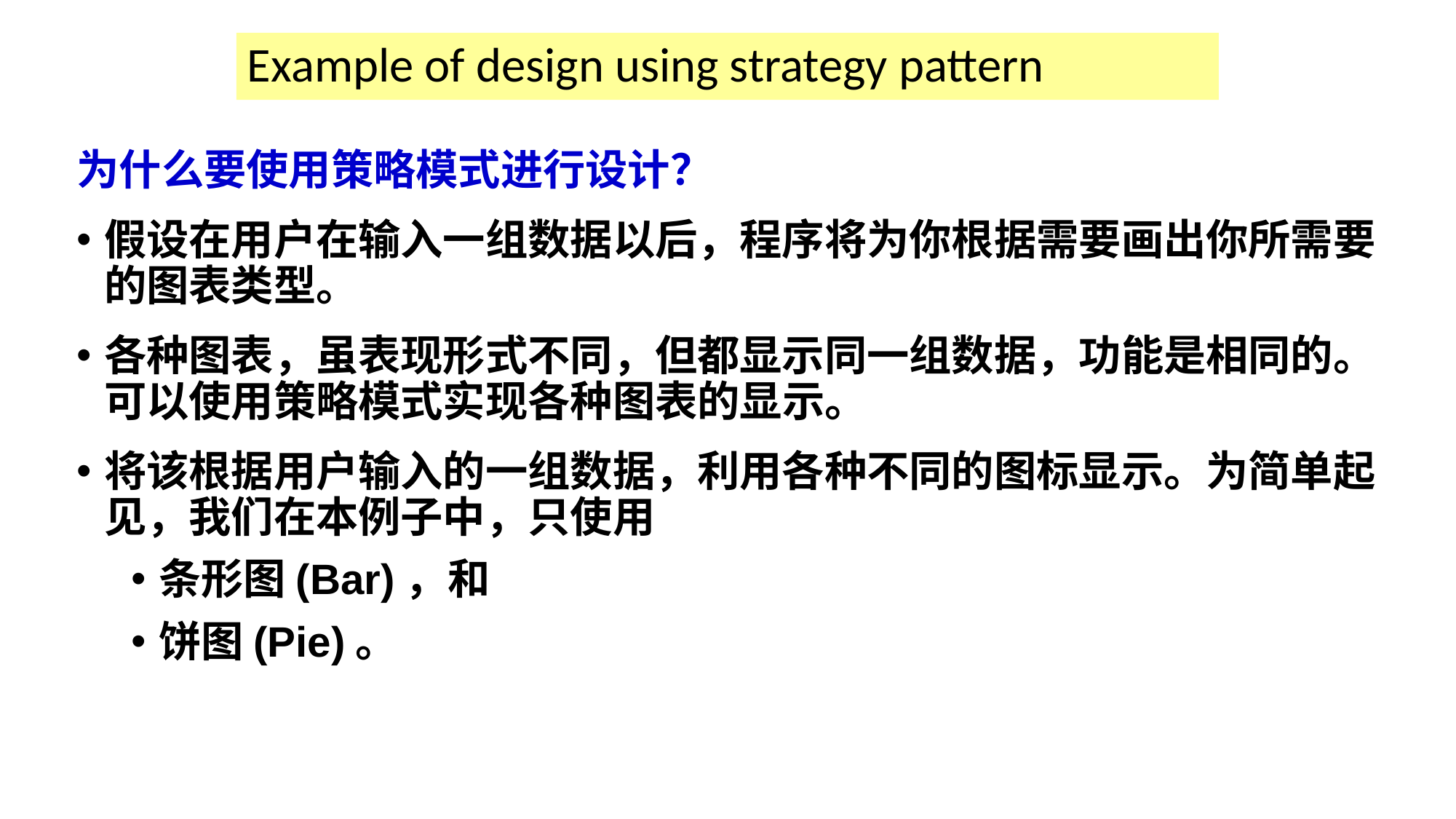

# Example of design using strategy pattern
为什么要使用策略模式进行设计？
假设在用户在输入一组数据以后，程序将为你根据需要画出你所需要的图表类型。
各种图表，虽表现形式不同，但都显示同一组数据，功能是相同的。可以使用策略模式实现各种图表的显示。
将该根据用户输入的一组数据，利用各种不同的图标显示。为简单起见，我们在本例子中，只使用
条形图(Bar)，和
饼图(Pie)。